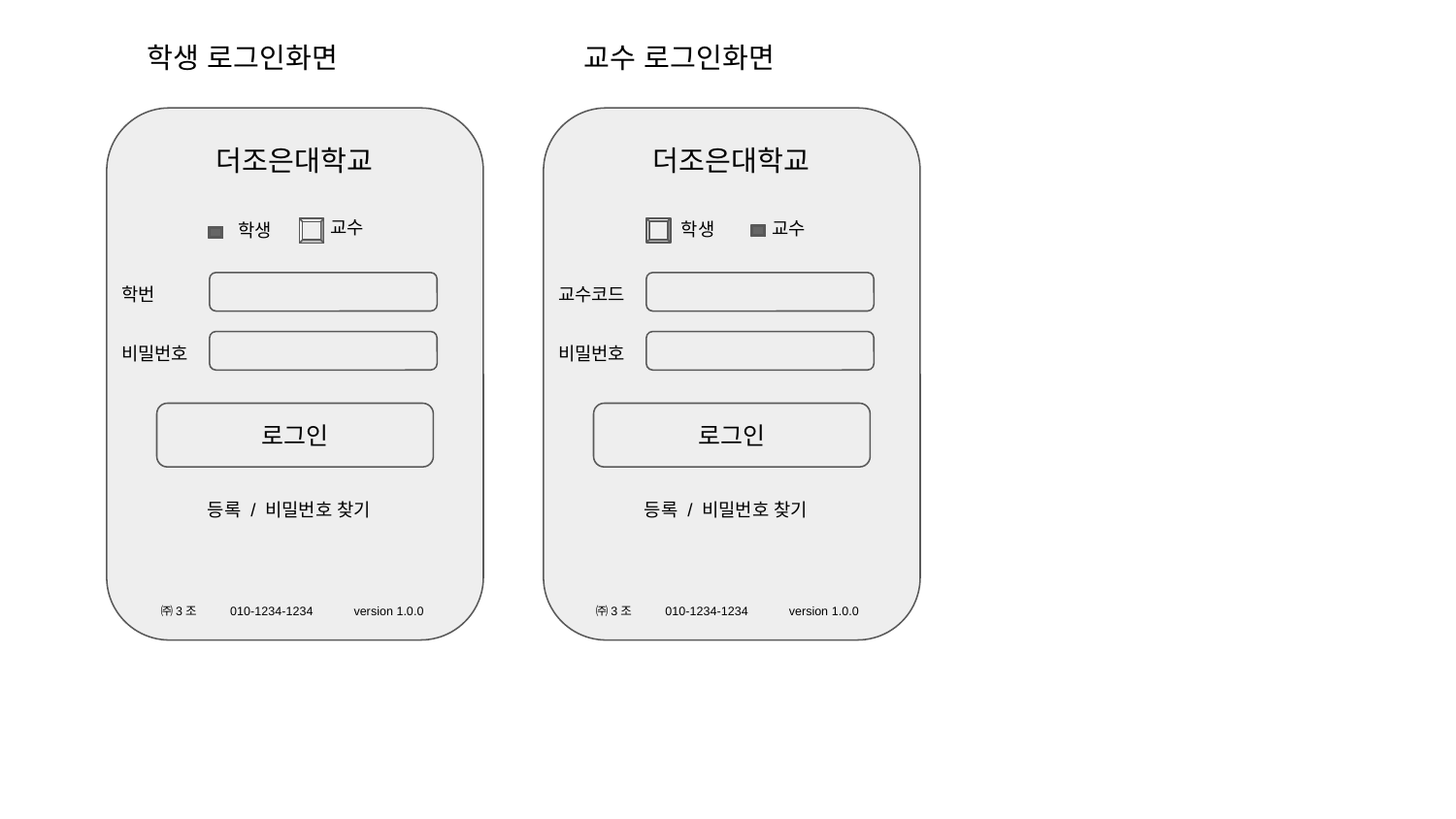

학생 로그인화면
교수 로그인화면

더조은대학교
더조은대학교
교수

학생

교수

학생

학번

교수코드

비밀번호

비밀번호

로그인
로그인
등록 / 비밀번호 찾기
등록 / 비밀번호 찾기
㈜3조         010-1234-1234            version 1.0.0
㈜3조         010-1234-1234            version 1.0.0